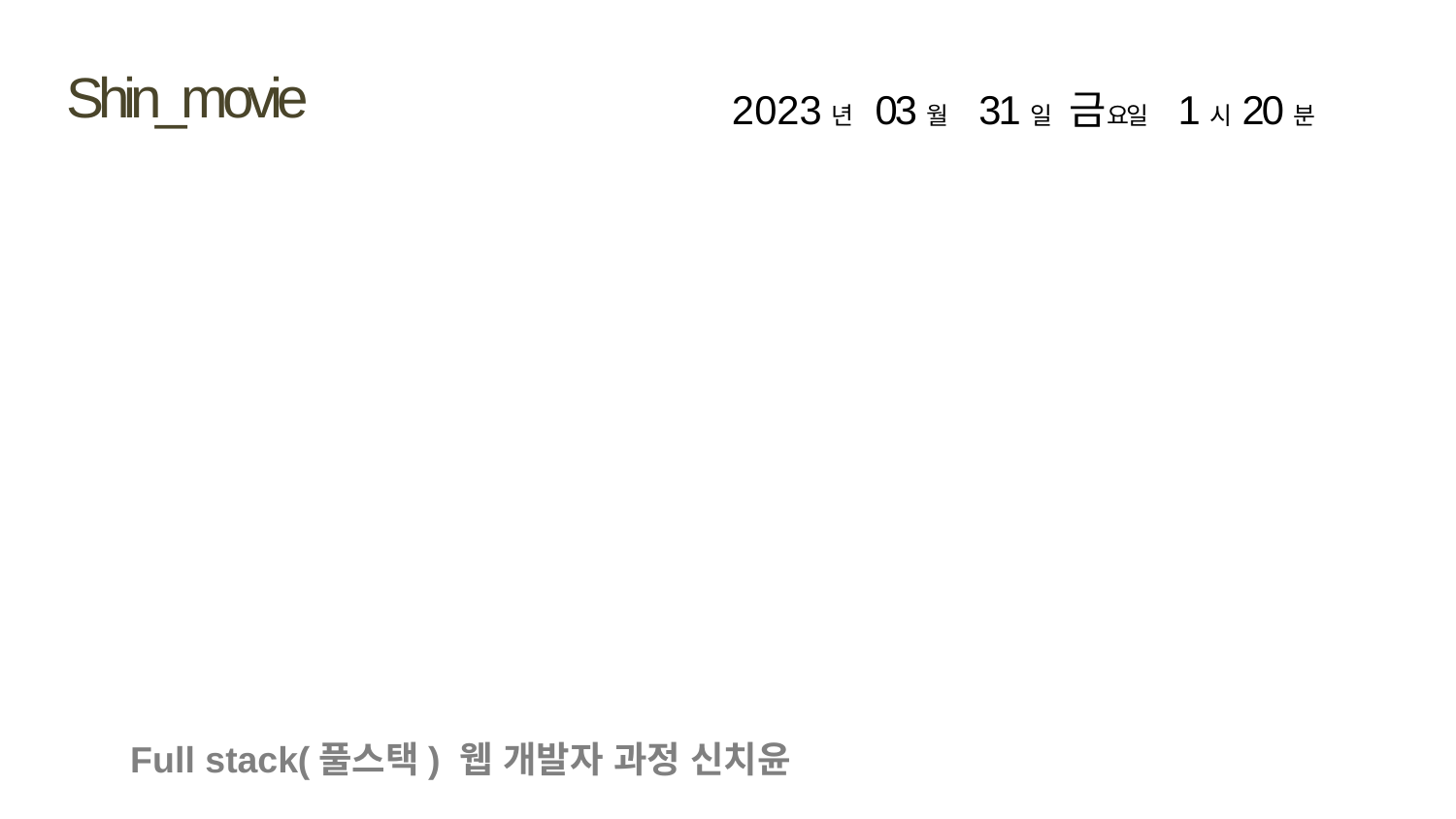

Shin_movie
2023년 03월  31일  금요일  1시 20분
Full stack(풀스택) 웹 개발자 과정 신치윤